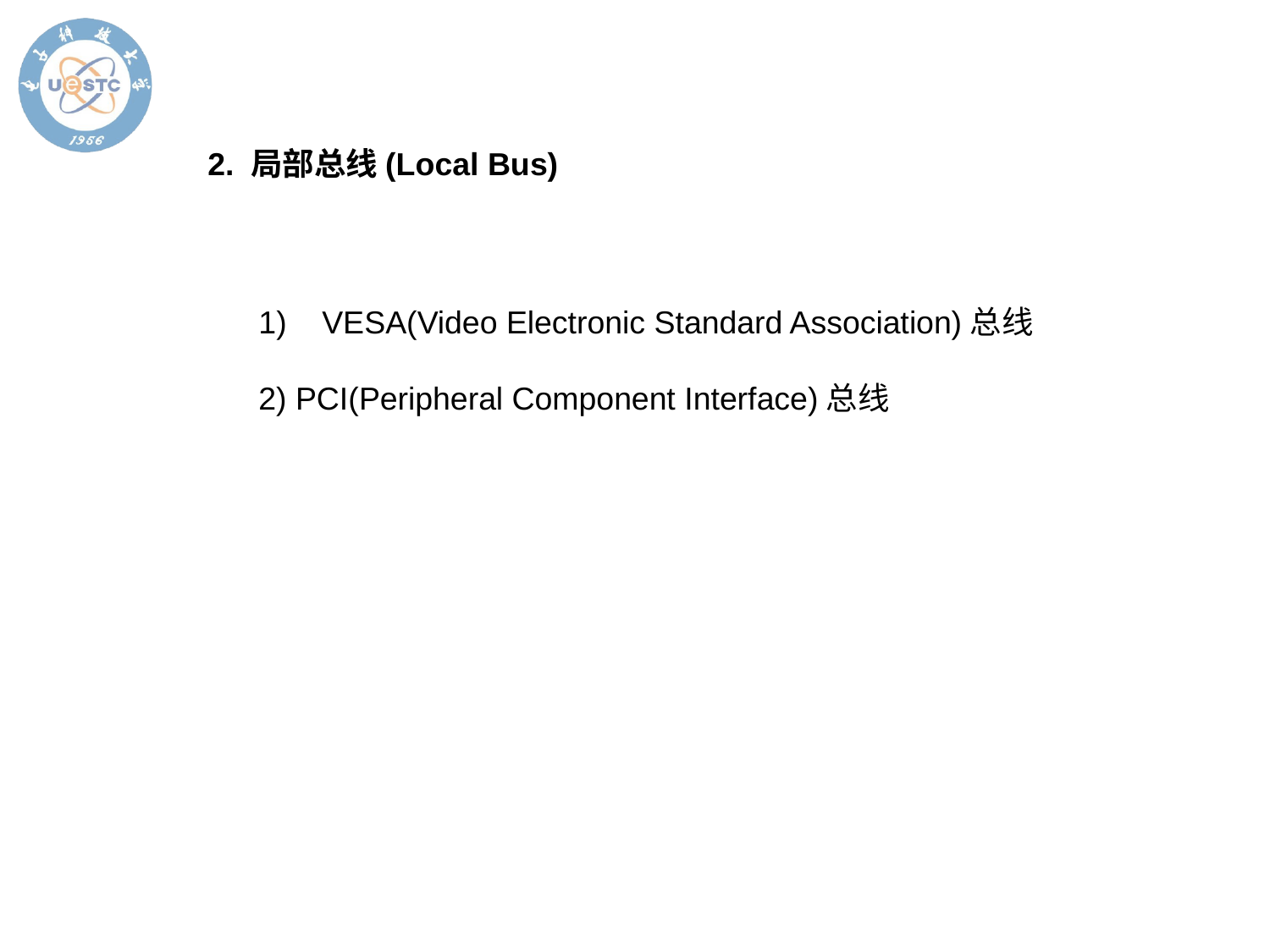

2. 局部总线(Local Bus)
VESA(Video Electronic Standard Association)总线

2) PCI(Peripheral Component Interface)总线